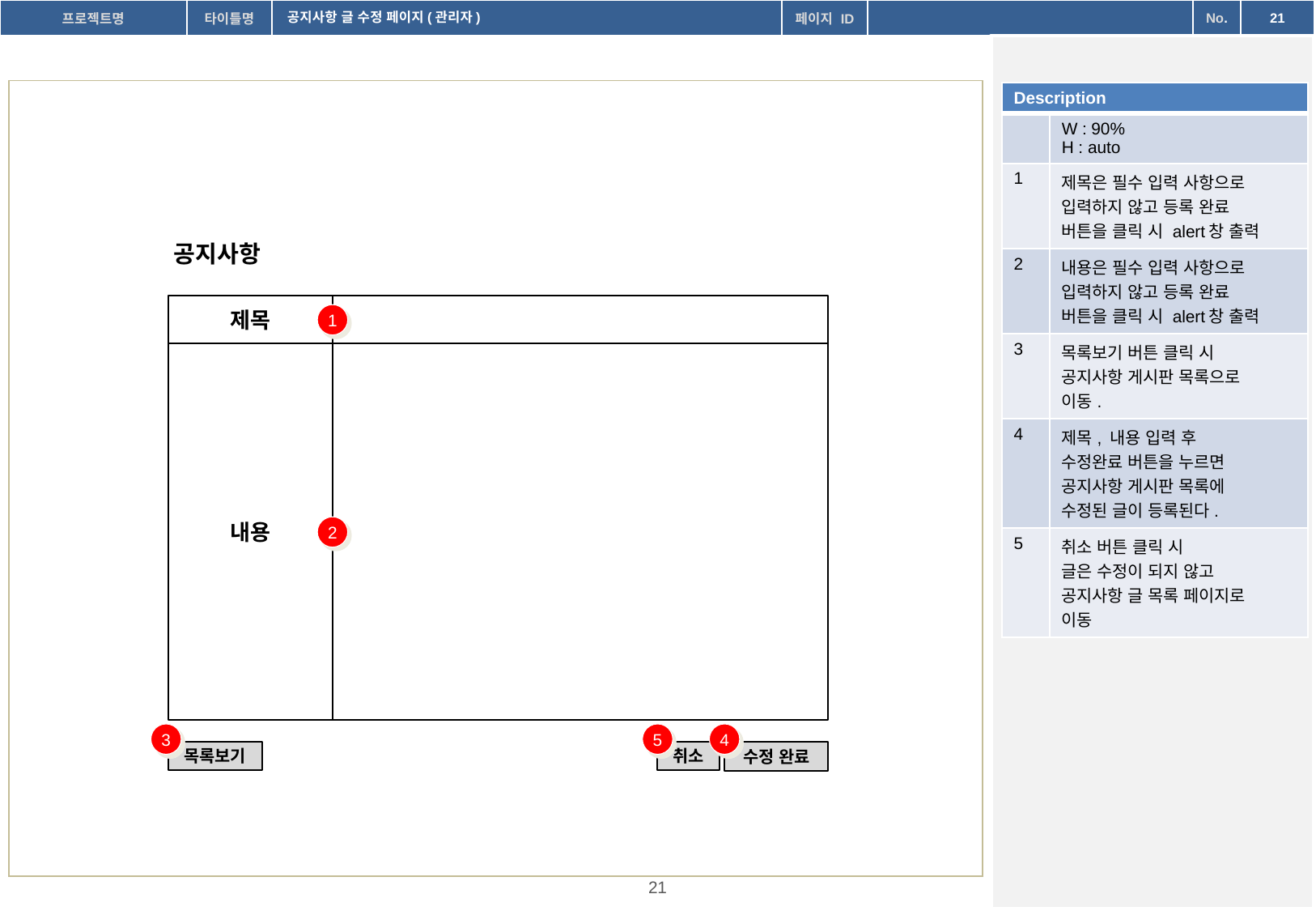

공지사항 글 수정 페이지(관리자)

| Description |  |
| --- | --- |
|  | W : 90% H : auto |
| 1 | 제목은 필수 입력 사항으로 입력하지 않고 등록 완료 버튼을 클릭 시 alert창 출력 |
| 2 | 내용은 필수 입력 사항으로 입력하지 않고 등록 완료 버튼을 클릭 시 alert창 출력 |
| 3 | 목록보기 버튼 클릭 시 공지사항 게시판 목록으로 이동. |
| 4 | 제목, 내용 입력 후 수정완료 버튼을 누르면 공지사항 게시판 목록에 수정된 글이 등록된다. |
| 5 | 취소 버튼 클릭 시 글은 수정이 되지 않고 공지사항 글 목록 페이지로 이동 |
공지사항
제목

내용

1
2
3
5
4
목록보기
취소
수정 완료